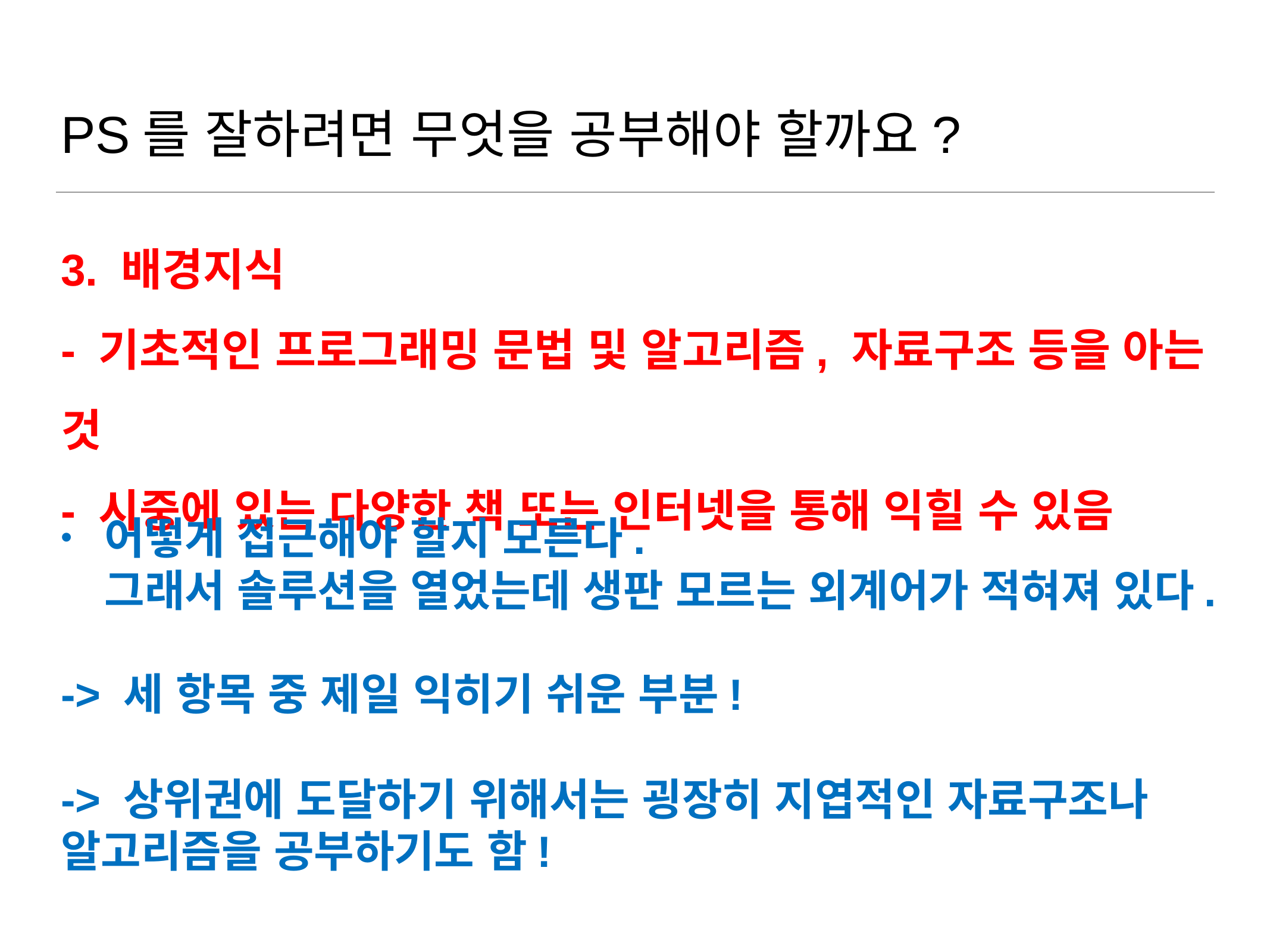

# PS를 잘하려면 무엇을 공부해야 할까요?
3. 배경지식
- 기초적인 프로그래밍 문법 및 알고리즘, 자료구조 등을 아는 것
- 시중에 있는 다양한 책 또는 인터넷을 통해 익힐 수 있음
어떻게 접근해야 할지 모른다.
그래서 솔루션을 열었는데 생판 모르는 외계어가 적혀져 있다.
-> 세 항목 중 제일 익히기 쉬운 부분!
-> 상위권에 도달하기 위해서는 굉장히 지엽적인 자료구조나 알고리즘을 공부하기도 함!